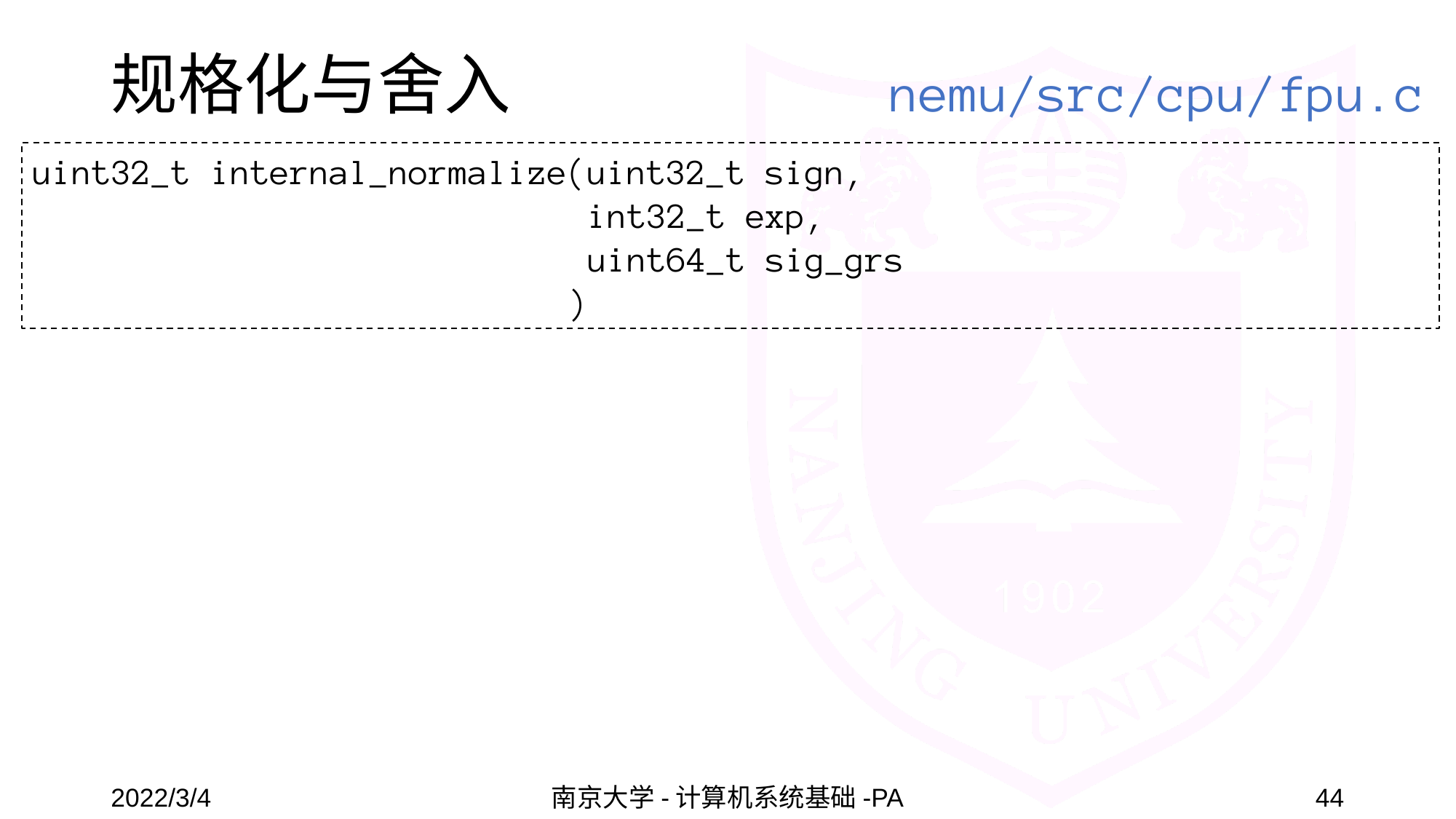

# 规格化与舍入
nemu/src/cpu/fpu.c
uint32_t internal_normalize(uint32_t sign,
                            int32_t exp,
                            uint64_t sig_grs
                           )
2022/3/4
南京大学-计算机系统基础-PA
44